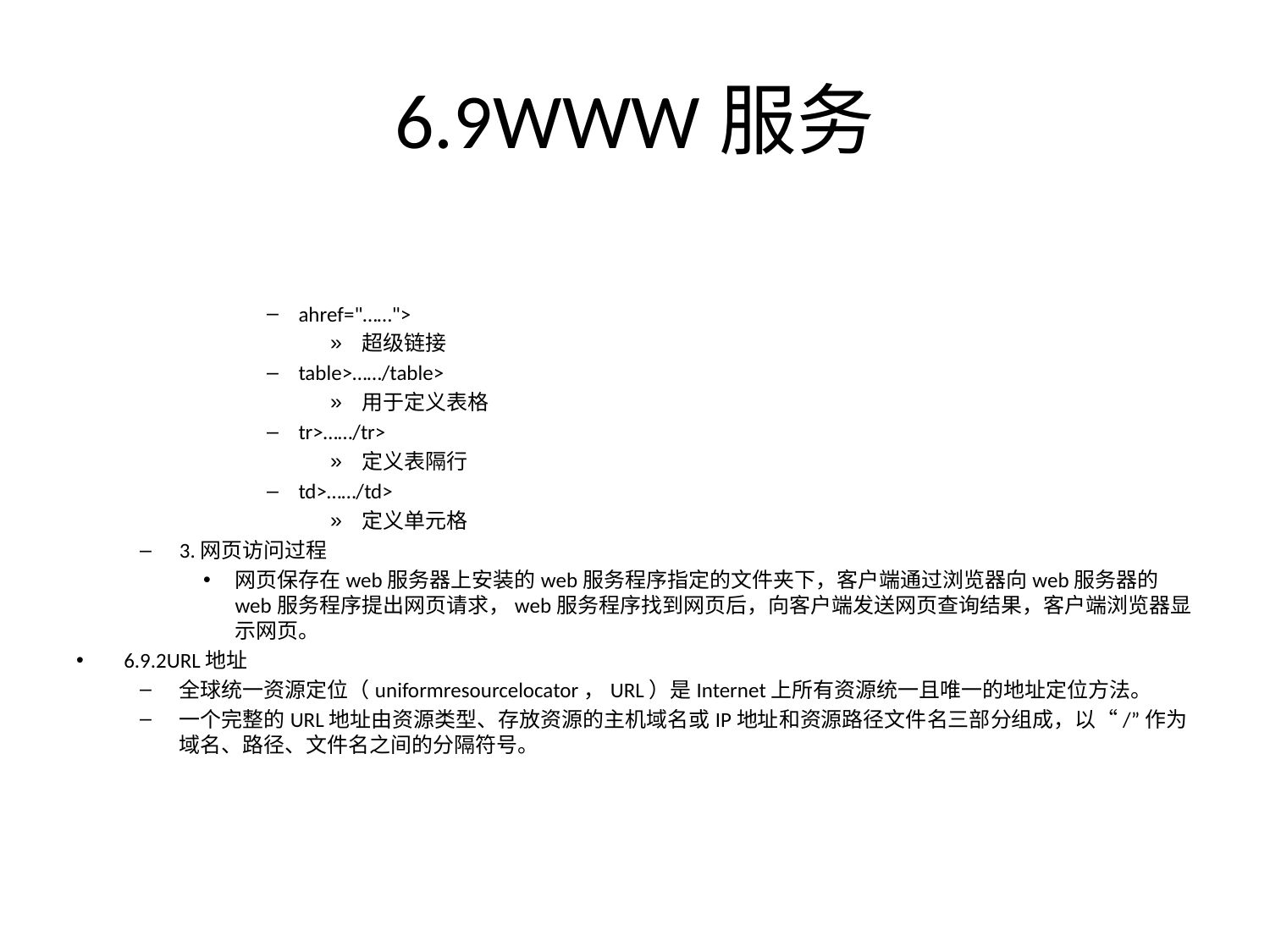

# 6.9WWW服务

ahref="……">
超级链接
table>……/table>
用于定义表格
tr>……/tr>
定义表隔行
td>……/td>
定义单元格
3.网页访问过程
网页保存在web服务器上安装的web服务程序指定的文件夹下，客户端通过浏览器向web服务器的web服务程序提出网页请求，web服务程序找到网页后，向客户端发送网页查询结果，客户端浏览器显示网页。
6.9.2URL地址
全球统一资源定位（uniformresourcelocator，URL）是Internet上所有资源统一且唯一的地址定位方法。
一个完整的URL地址由资源类型、存放资源的主机域名或IP地址和资源路径文件名三部分组成，以“/”作为域名、路径、文件名之间的分隔符号。